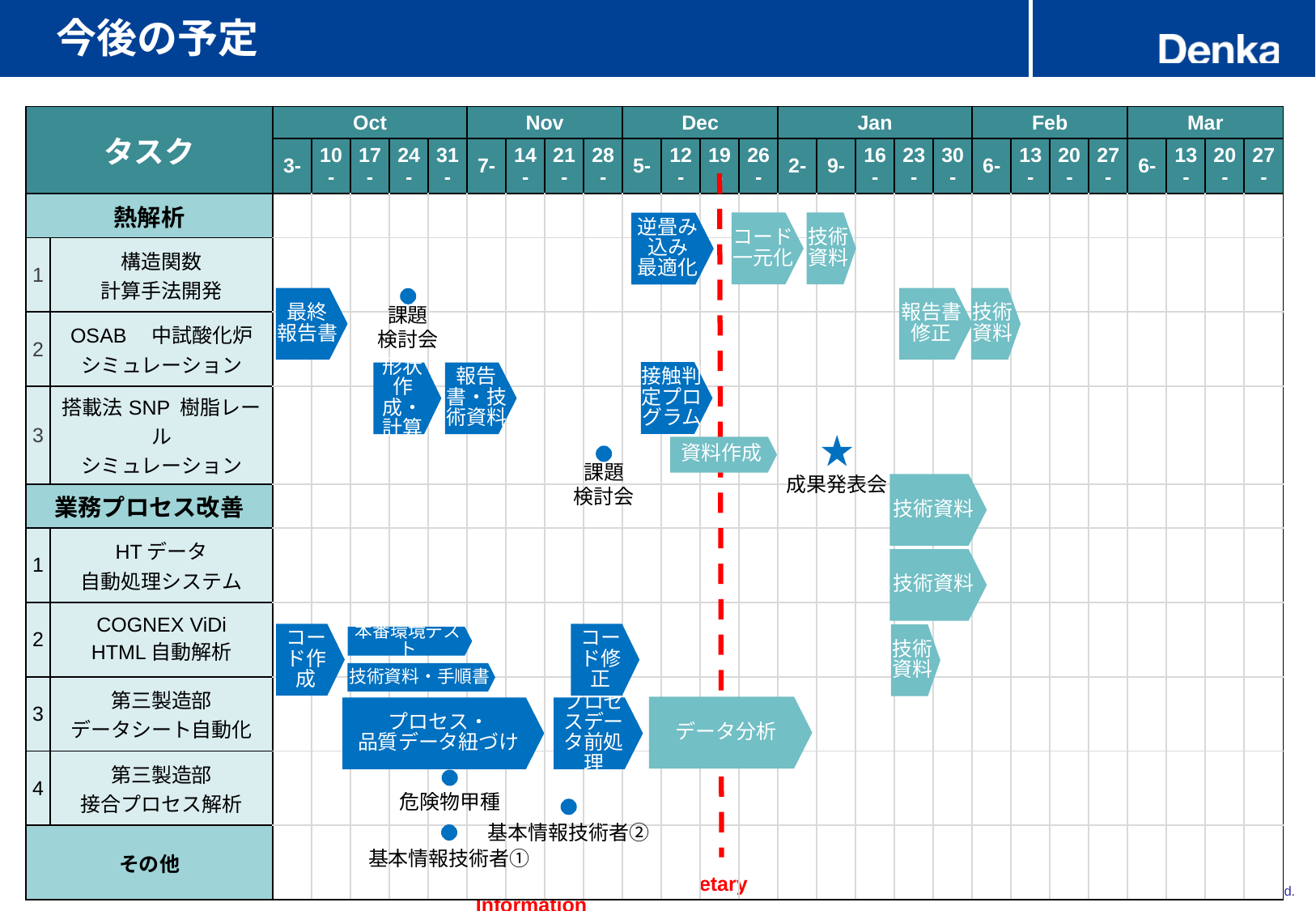

# 今後の予定
| タスク |  | Oct |  |  |  |  | Nov |  |  |  | Dec |  |  |  | Jan |  |  |  |  | Feb |  |  |  | Mar |  |  |  |
| --- | --- | --- | --- | --- | --- | --- | --- | --- | --- | --- | --- | --- | --- | --- | --- | --- | --- | --- | --- | --- | --- | --- | --- | --- | --- | --- | --- |
|  |  | 3- | 10- | 17- | 24- | 31- | 7- | 14- | 21- | 28- | 5- | 12- | 19- | 26- | 2- | 9- | 16- | 23- | 30- | 6- | 13- | 20- | 27- | 6- | 13- | 20- | 27- |
| 熱解析 |  |  |  |  |  |  |  |  |  |  |  |  |  |  |  |  |  |  |  |  |  |  |  |  |  |  |  |
| 1 | 構造関数 計算手法開発 |  |  |  |  |  |  |  |  |  |  |  |  |  |  |  |  |  |  |  |  |  |  |  |  |  |  |
| 2 | OSAB　中試酸化炉 シミュレーション |  |  |  |  |  |  |  |  |  |  |  |  |  |  |  |  |  |  |  |  |  |  |  |  |  |  |
| 3 | 搭載法SNP 樹脂レール シミュレーション |  |  |  |  |  |  |  |  |  |  |  |  |  |  |  |  |  |  |  |  |  |  |  |  |  |  |
| 業務プロセス改善 |  |  |  |  |  |  |  |  |  |  |  |  |  |  |  |  |  |  |  |  |  |  |  |  |  |  |  |
| 1 | HTデータ 自動処理システム |  |  |  |  |  |  |  |  |  |  |  |  |  |  |  |  |  |  |  |  |  |  |  |  |  |  |
| 2 | COGNEX ViDi HTML自動解析 |  |  |  |  |  |  |  |  |  |  |  |  |  |  |  |  |  |  |  |  |  |  |  |  |  |  |
| 3 | 第三製造部 データシート自動化 |  |  |  |  |  |  |  |  |  |  |  |  |  |  |  |  |  |  |  |  |  |  |  |  |  |  |
| 4 | 第三製造部 接合プロセス解析 |  |  |  |  |  |  |  |  |  |  |  |  |  |  |  |  |  |  |  |  |  |  |  |  |  |  |
| その他 |  |  |  |  |  |  |  |  |  |  |  |  |  |  |  |  |  |  |  |  |  |  |  |  |  |  |  |
コード一元化
技術資料
逆畳み込み
最適化
最終
報告書
報告書修正
技術資料

課題
検討会
接触判定プログラム
形状作成・計算
報告書・技術資料

資料作成

課題
検討会
成果発表会
技術資料
技術資料
コード作成
コード修正
技術資料
本番環境テスト
技術資料・手順書
データ分析
プロセス・
品質データ紐づけ
プロセスデータ前処理

危険物甲種

基本情報技術者②

基本情報技術者①